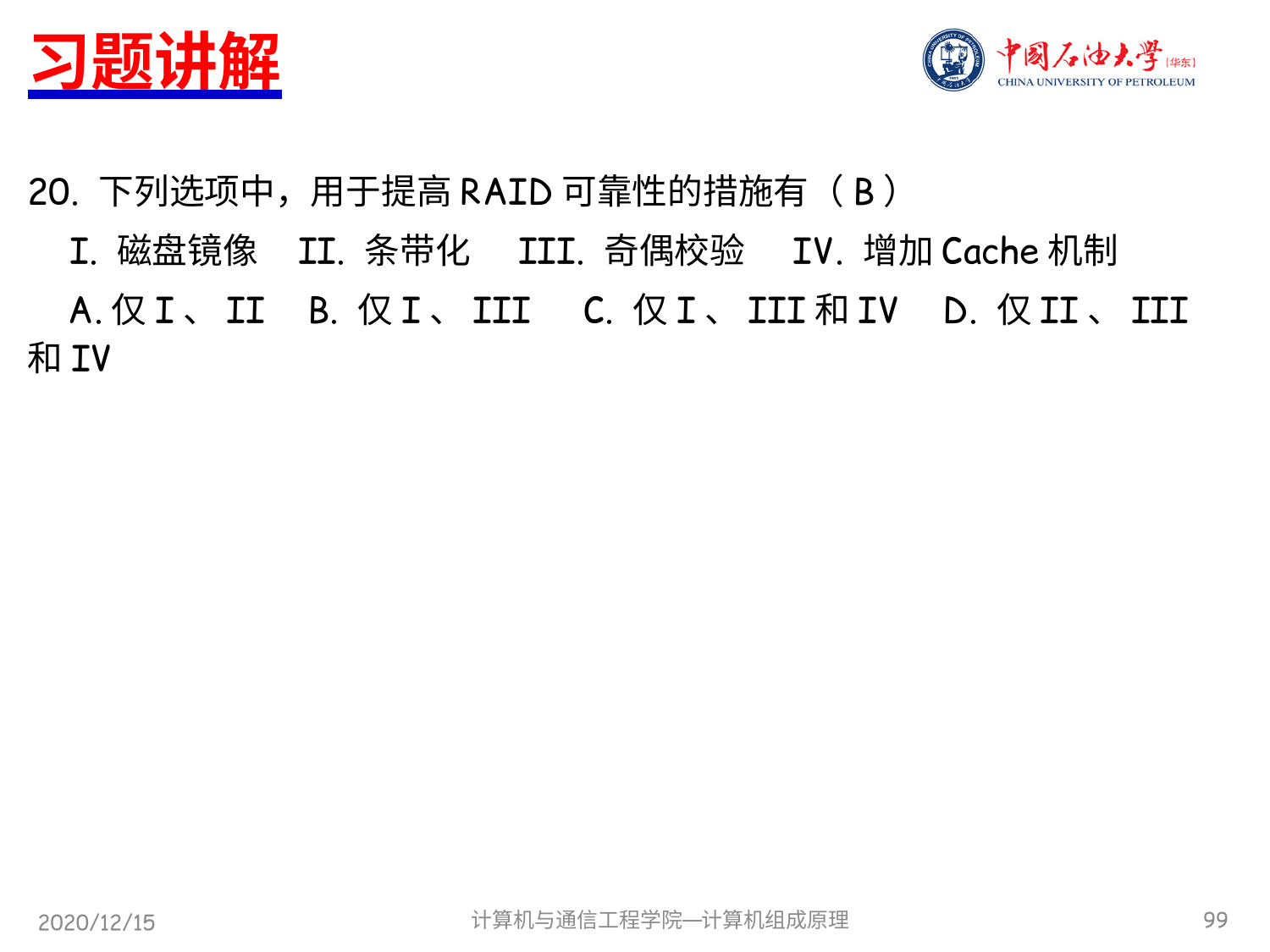

# 习题讲解
20. 下列选项中，用于提高RAID可靠性的措施有（B）
    I. 磁盘镜像    II. 条带化     III. 奇偶校验     IV. 增加Cache机制
A.仅I、II    B. 仅I、III     C. 仅I、III和IV    D. 仅II、III和IV
计算机与通信工程学院—计算机组成原理
99
2020/12/15